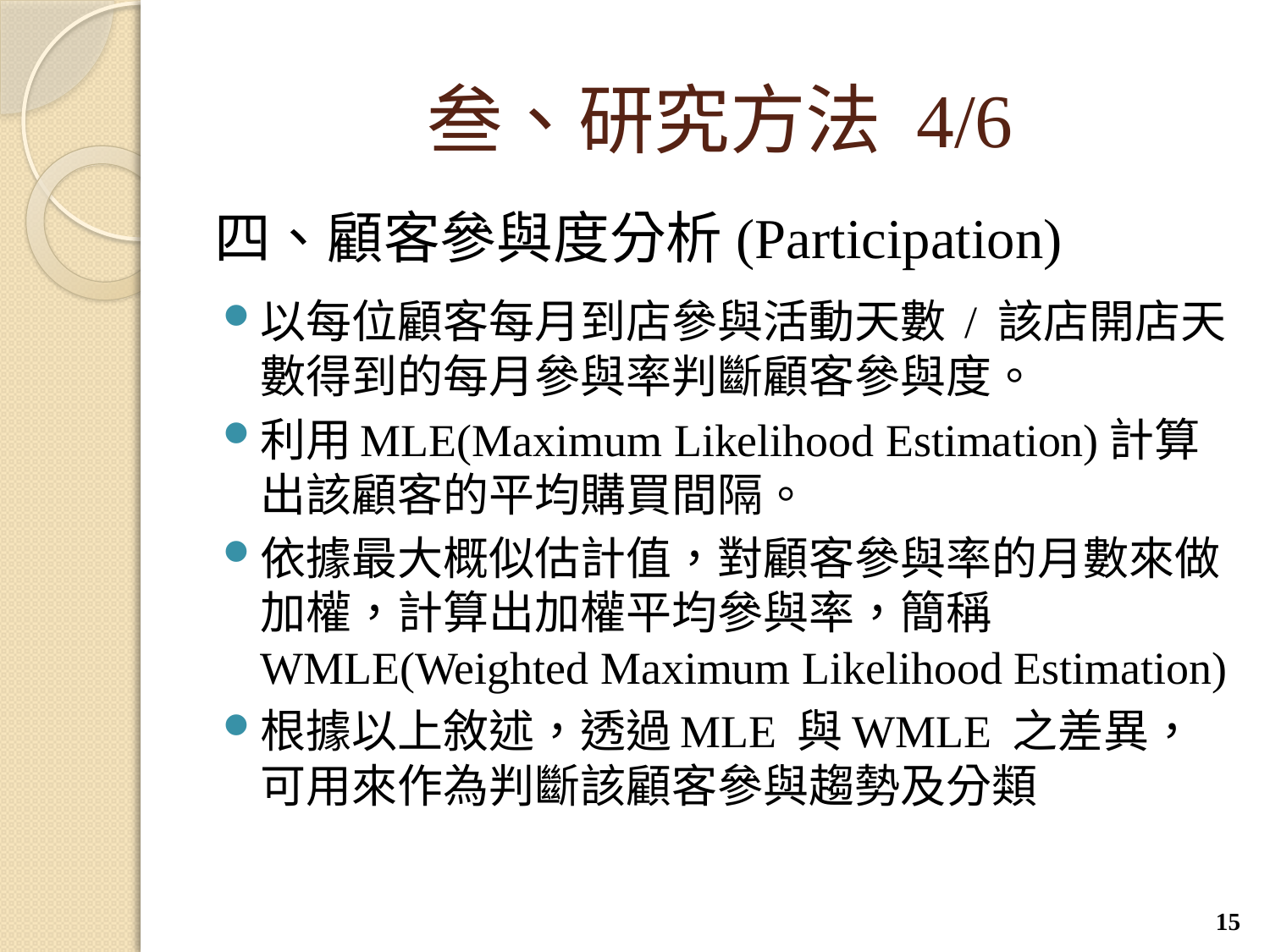

# 叁、研究方法 4/6
四、顧客參與度分析(Participation)
以每位顧客每月到店參與活動天數 / 該店開店天數得到的每月參與率判斷顧客參與度。
利用MLE(Maximum Likelihood Estimation)計算出該顧客的平均購買間隔。
依據最大概似估計值，對顧客參與率的月數來做加權，計算出加權平均參與率，簡稱WMLE(Weighted Maximum Likelihood Estimation)
根據以上敘述，透過MLE 與WMLE 之差異，可用來作為判斷該顧客參與趨勢及分類
15